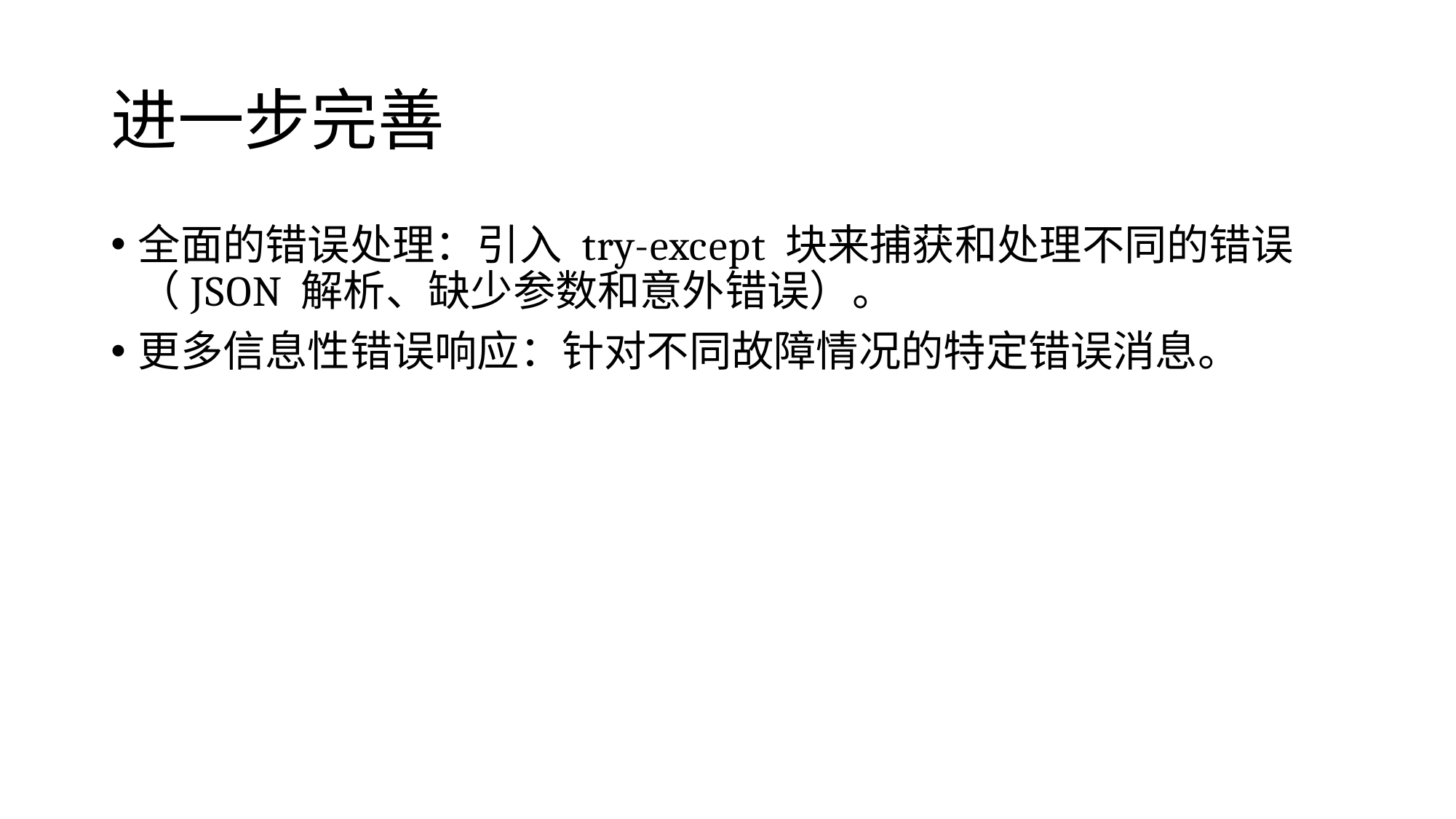

# 进一步完善
全面的错误处理：引入 try-except 块来捕获和处理不同的错误（JSON 解析、缺少参数和意外错误）。
更多信息性错误响应：针对不同故障情况的特定错误消息。